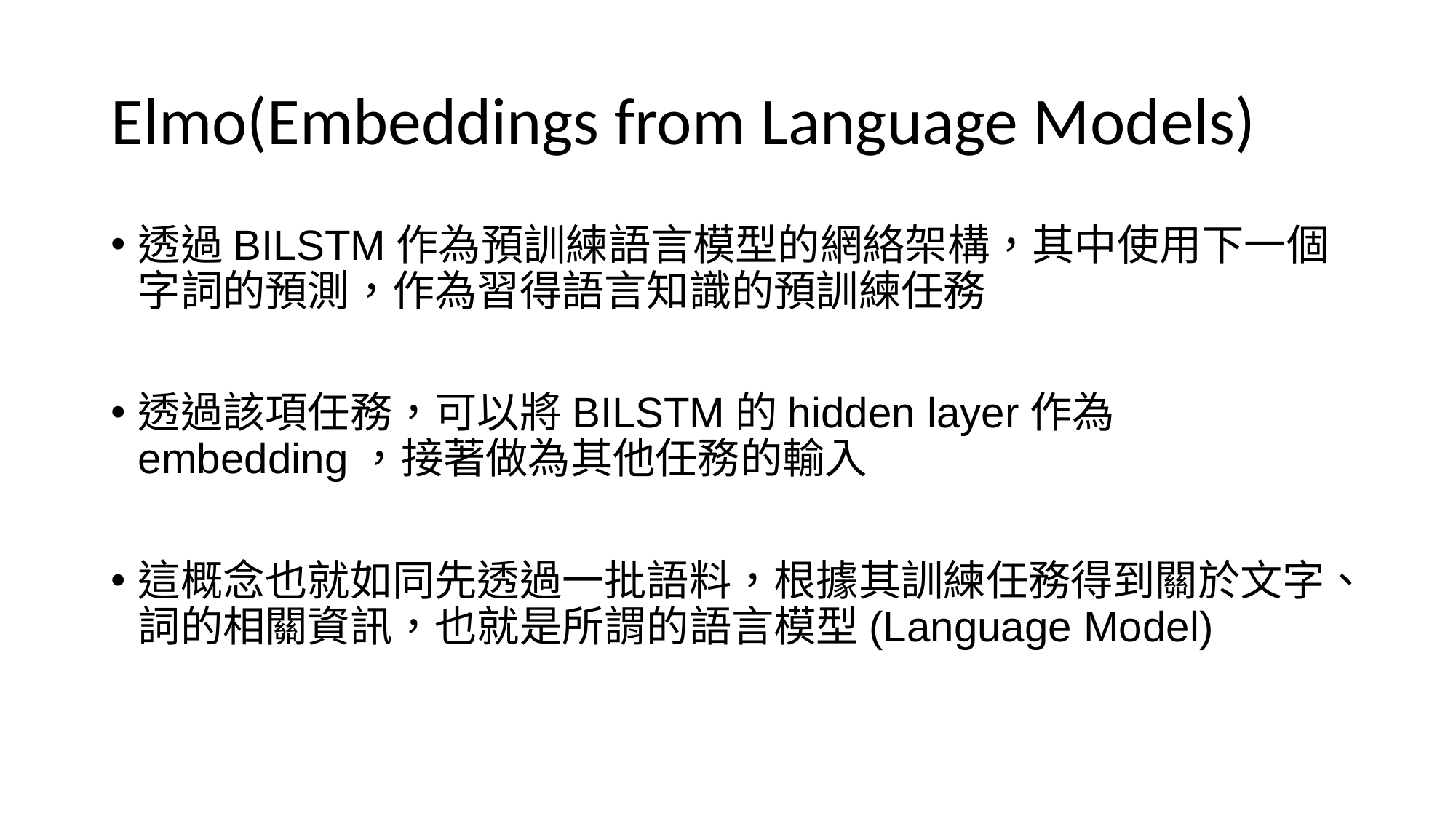

# Elmo(Embeddings from Language Models)
透過BILSTM作為預訓練語言模型的網絡架構，其中使用下一個字詞的預測，作為習得語言知識的預訓練任務

透過該項任務，可以將BILSTM的hidden layer作為embedding，接著做為其他任務的輸入

這概念也就如同先透過一批語料，根據其訓練任務得到關於文字、詞的相關資訊，也就是所謂的語言模型(Language Model)